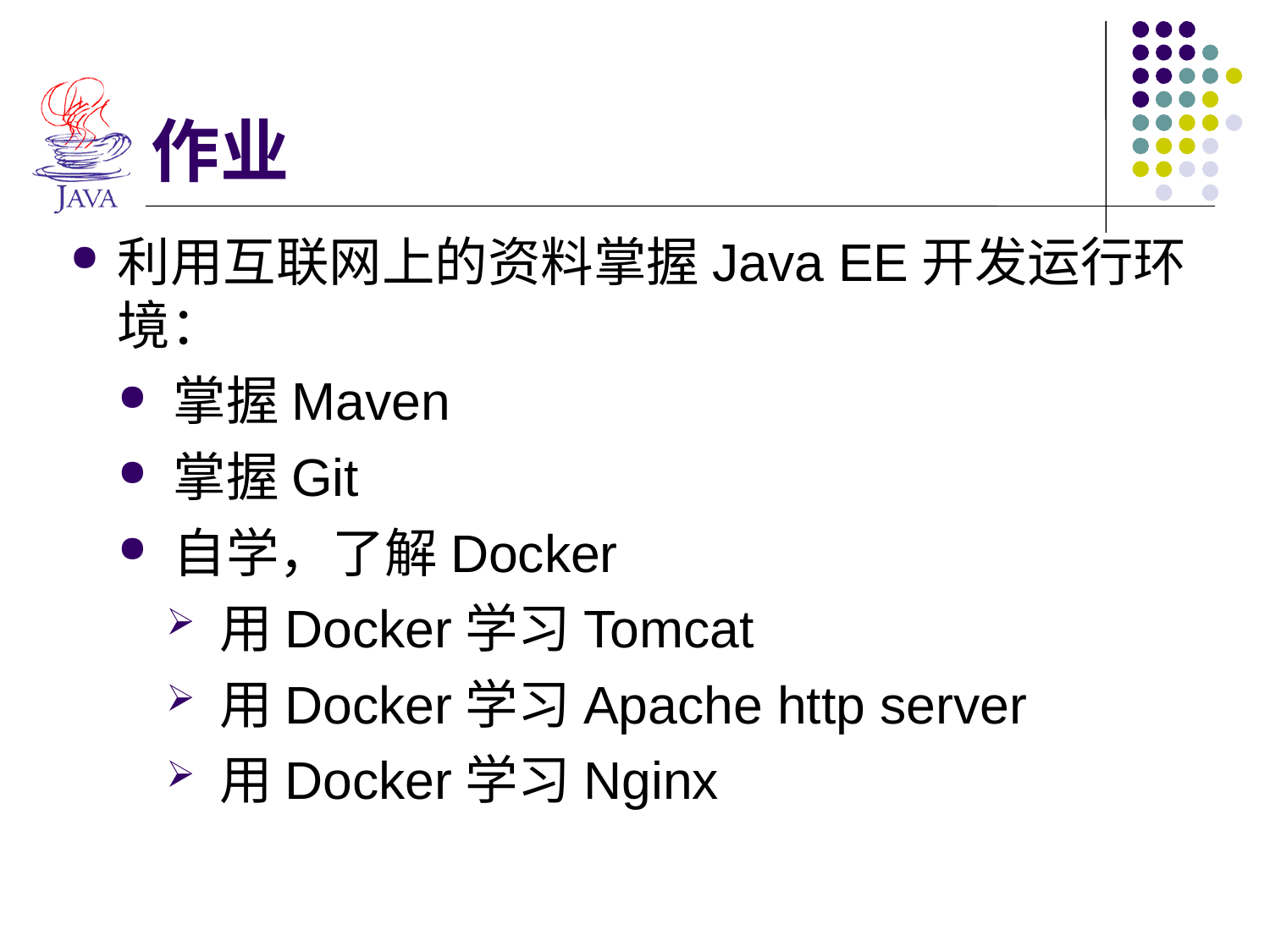

# 作业
利用互联网上的资料掌握Java EE开发运行环境：
掌握Maven
掌握Git
自学，了解Docker
用Docker学习Tomcat
用Docker学习Apache http server
用Docker学习Nginx